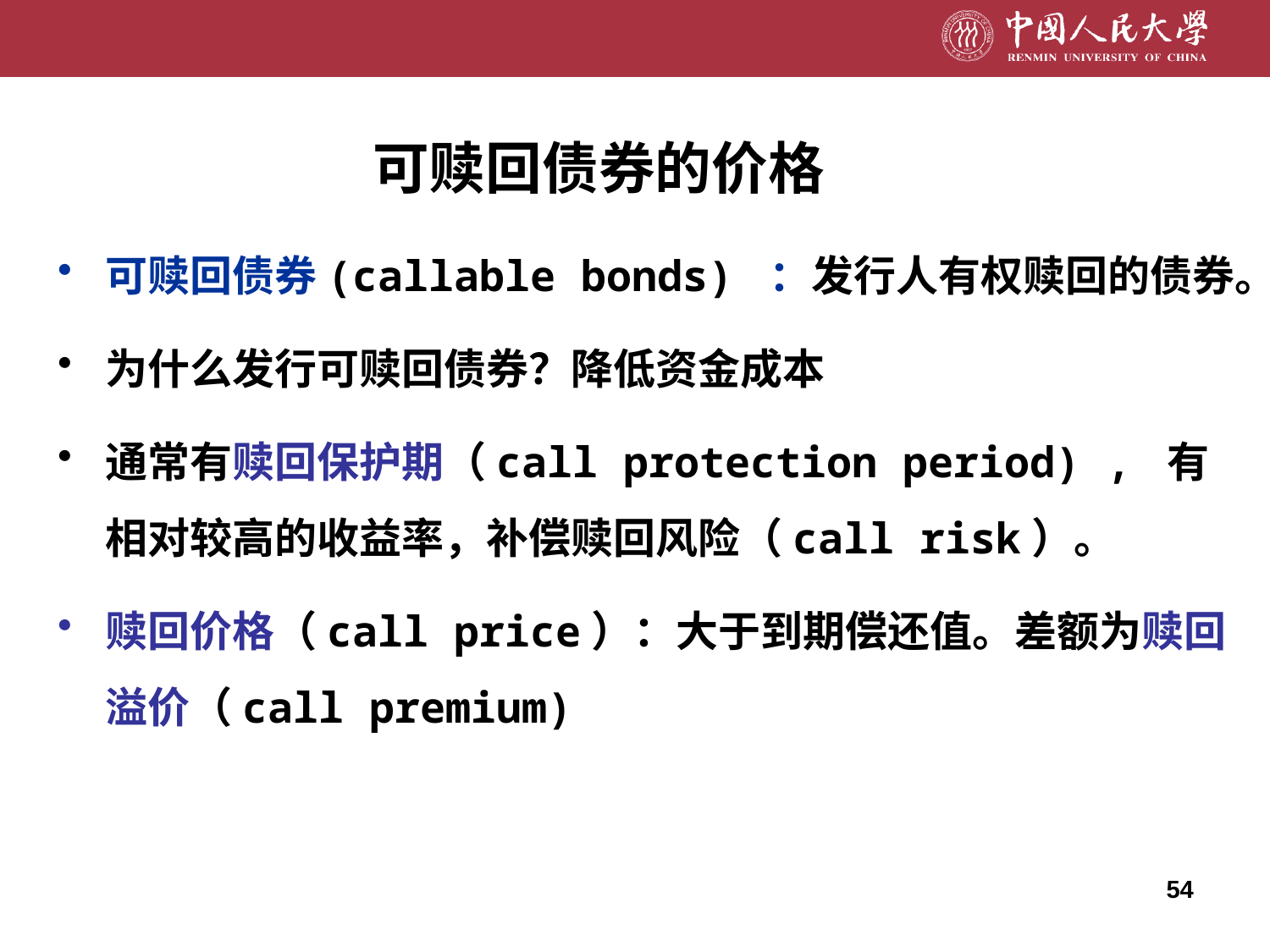

# 可赎回债券的价格
可赎回债券(callable bonds) ：发行人有权赎回的债券。
为什么发行可赎回债券？降低资金成本
通常有赎回保护期（call protection period) , 有相对较高的收益率，补偿赎回风险（call risk）。
赎回价格（call price）：大于到期偿还值。差额为赎回溢价（call premium)
54